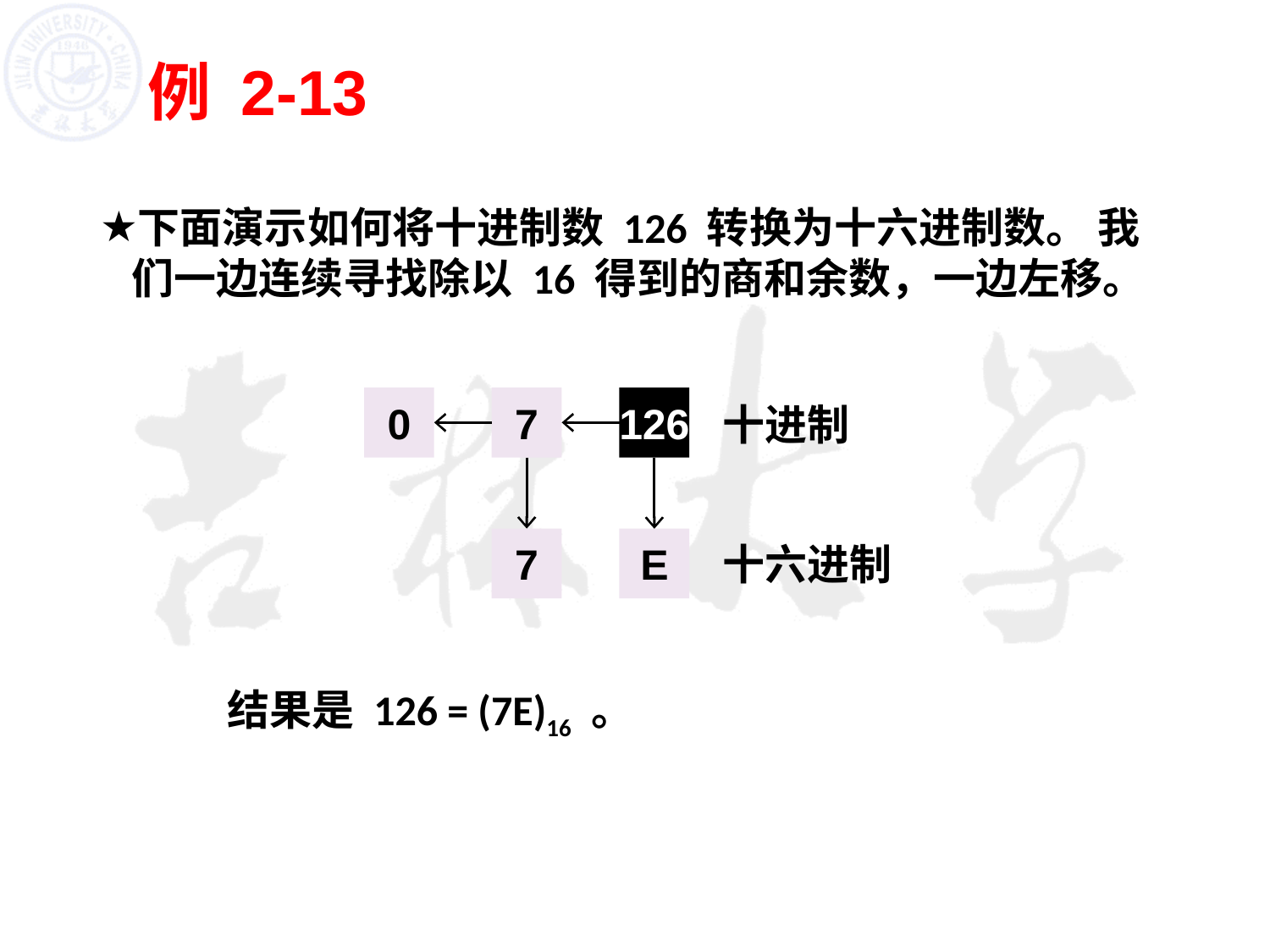

# 例 2-13
下面演示如何将十进制数 126 转换为十六进制数。 我们一边连续寻找除以 16 得到的商和余数，一边左移。

	结果是 126 = (7E)16 。

0
7
126
十进制
7
E
十六进制